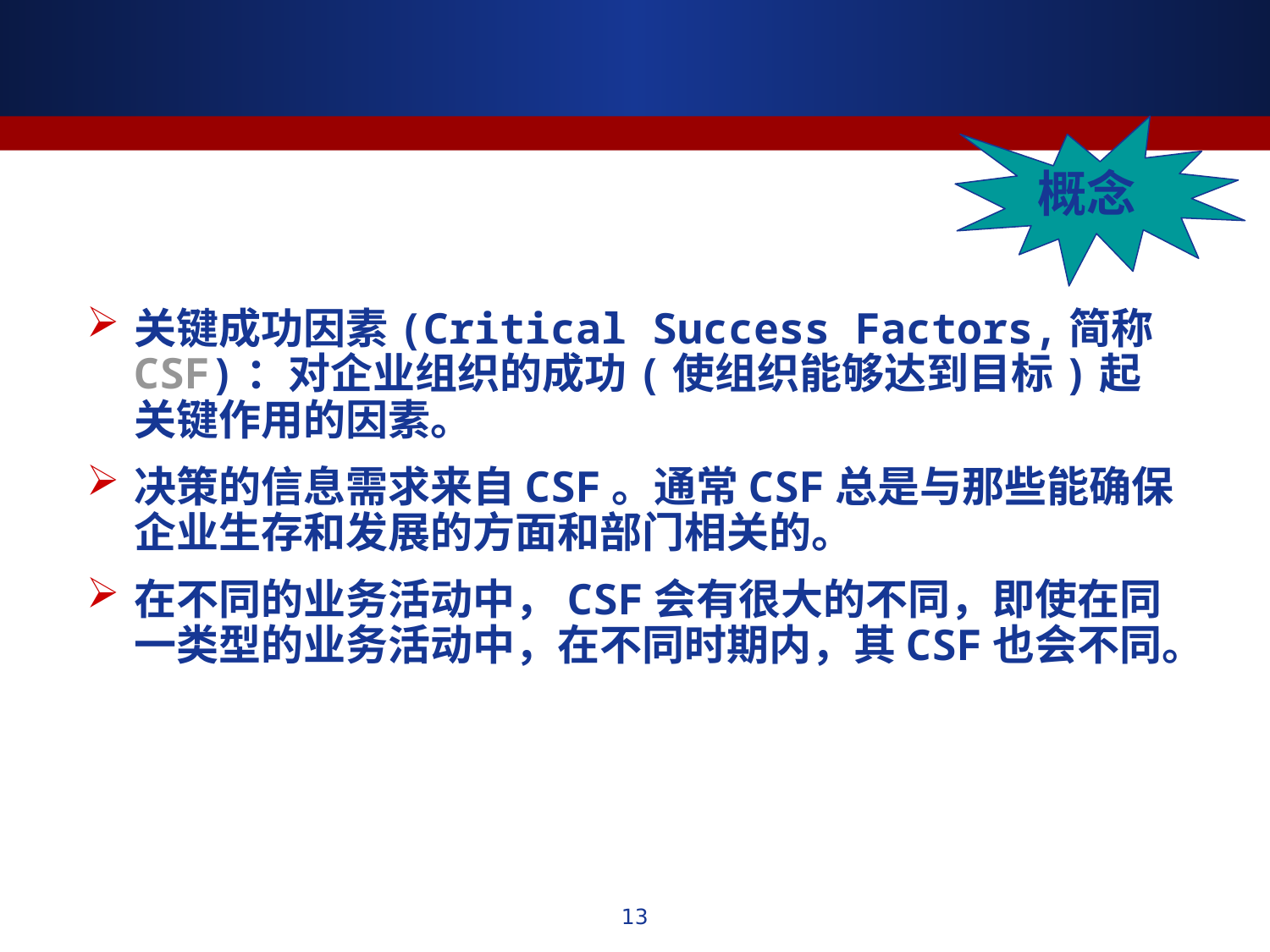

概念
关键成功因素(Critical Success Factors,简称CSF)：对企业组织的成功(使组织能够达到目标)起关键作用的因素。
决策的信息需求来自CSF。通常CSF总是与那些能确保企业生存和发展的方面和部门相关的。
在不同的业务活动中，CSF会有很大的不同，即使在同一类型的业务活动中，在不同时期内，其CSF也会不同。
13